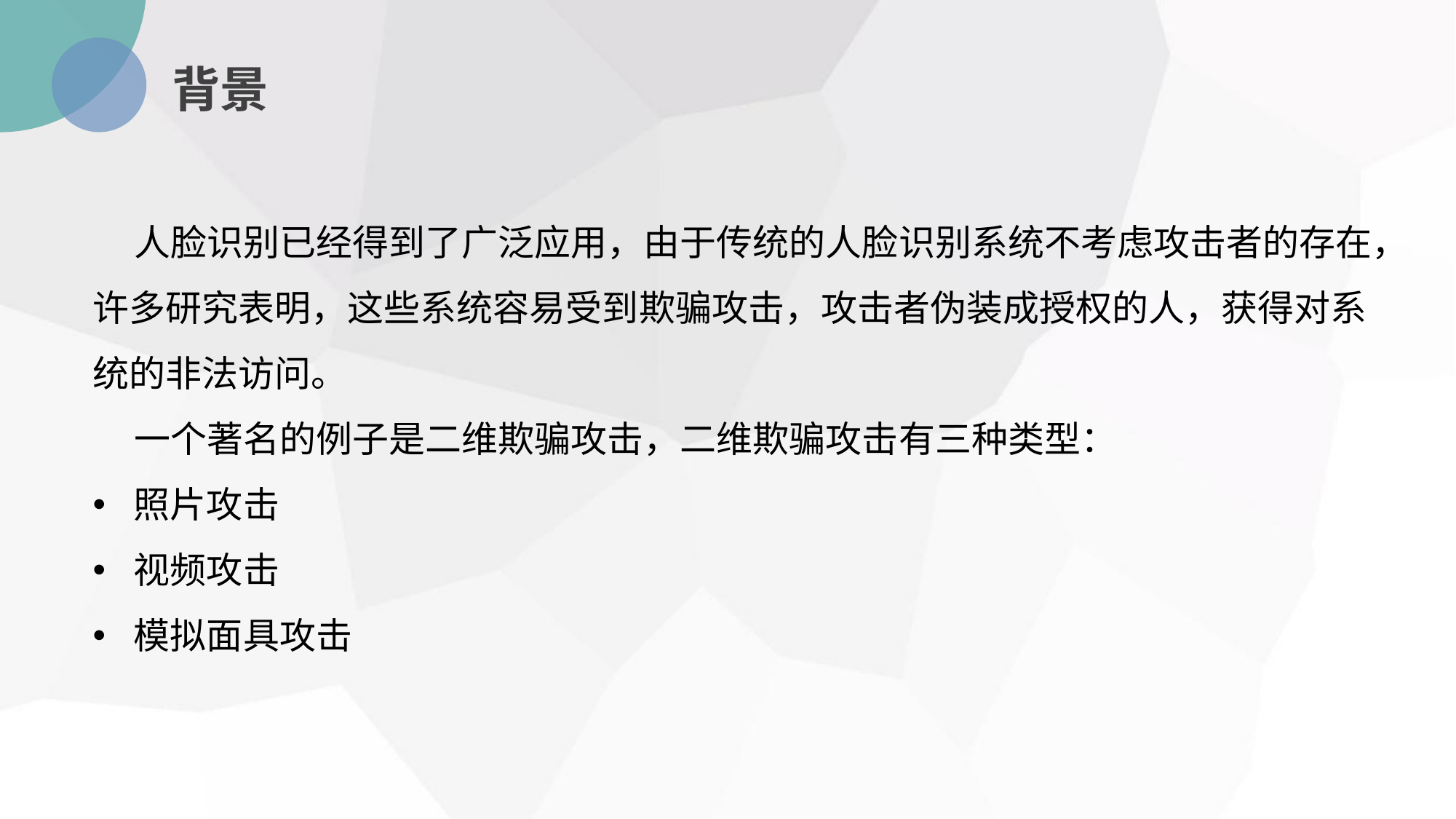

背景
    人脸识别已经得到了广泛应用，由于传统的人脸识别系统不考虑攻击者的存在，许多研究表明，这些系统容易受到欺骗攻击，攻击者伪装成授权的人，获得对系统的非法访问。
    一个著名的例子是二维欺骗攻击，二维欺骗攻击有三种类型：
照片攻击
视频攻击
模拟面具攻击